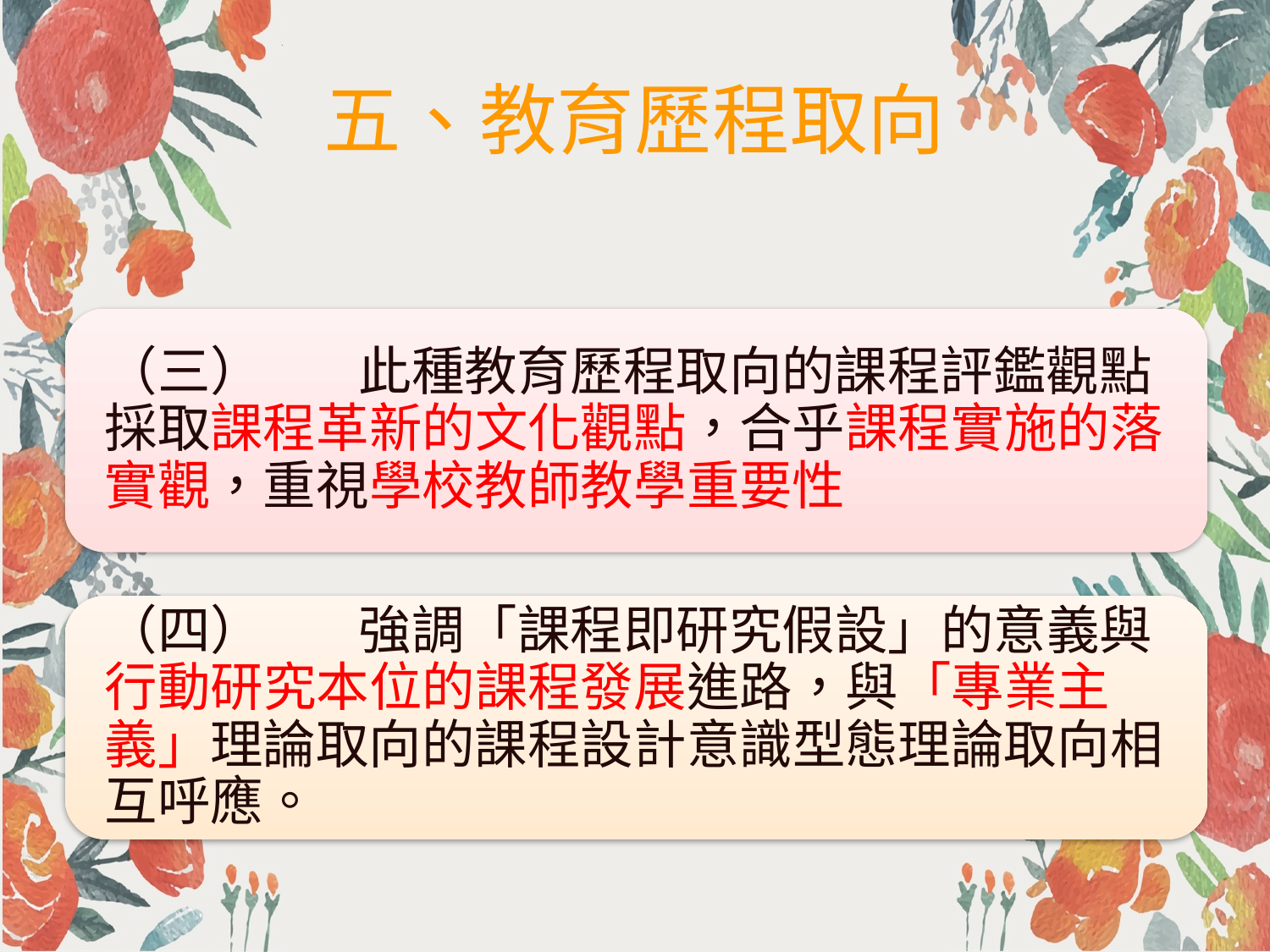

# 五、教育歷程取向
（三）	此種教育歷程取向的課程評鑑觀點採取課程革新的文化觀點，合乎課程實施的落實觀，重視學校教師教學重要性
（四）	強調「課程即研究假設」的意義與行動研究本位的課程發展進路，與「專業主義」理論取向的課程設計意識型態理論取向相互呼應。